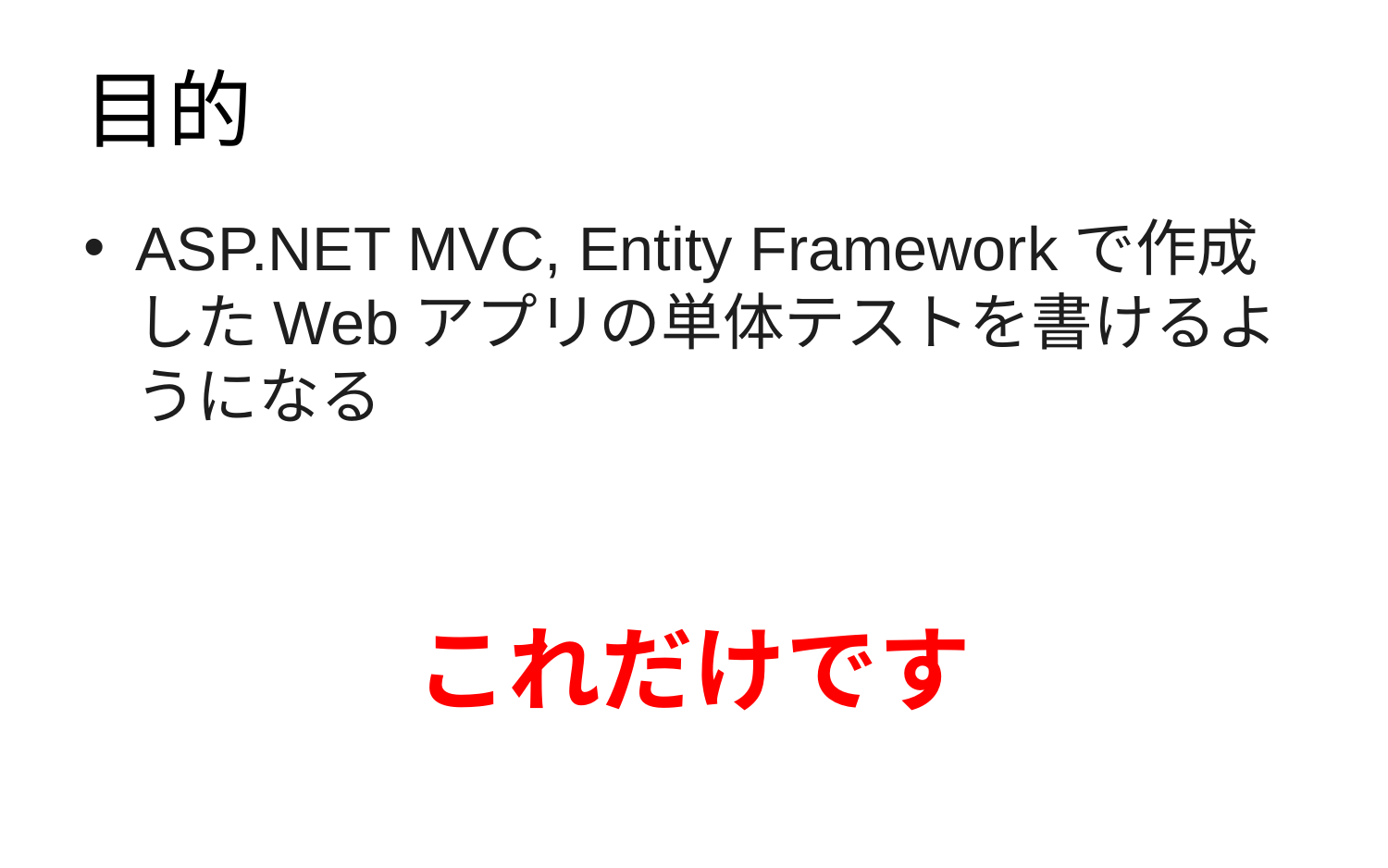

# 目的
ASP.NET MVC, Entity Frameworkで作成したWebアプリの単体テストを書けるようになる
これだけです